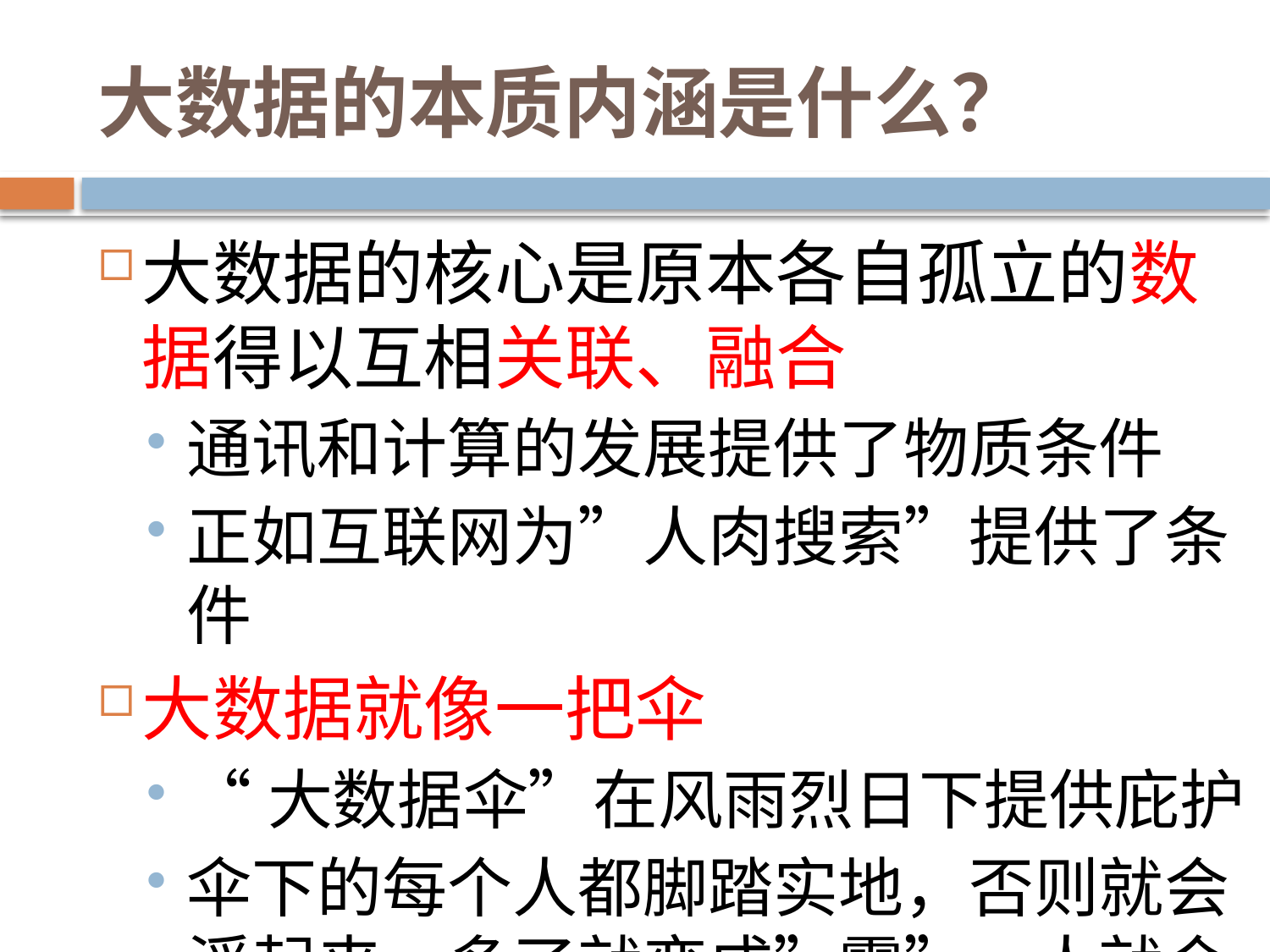

# 大数据的本质内涵是什么？
大数据的核心是原本各自孤立的数据得以互相关联、融合
通讯和计算的发展提供了物质条件
正如互联网为”人肉搜索”提供了条件
大数据就像一把伞
“大数据伞”在风雨烈日下提供庇护
伞下的每个人都脚踏实地，否则就会浮起来，多了就变成”霾”，人就会散